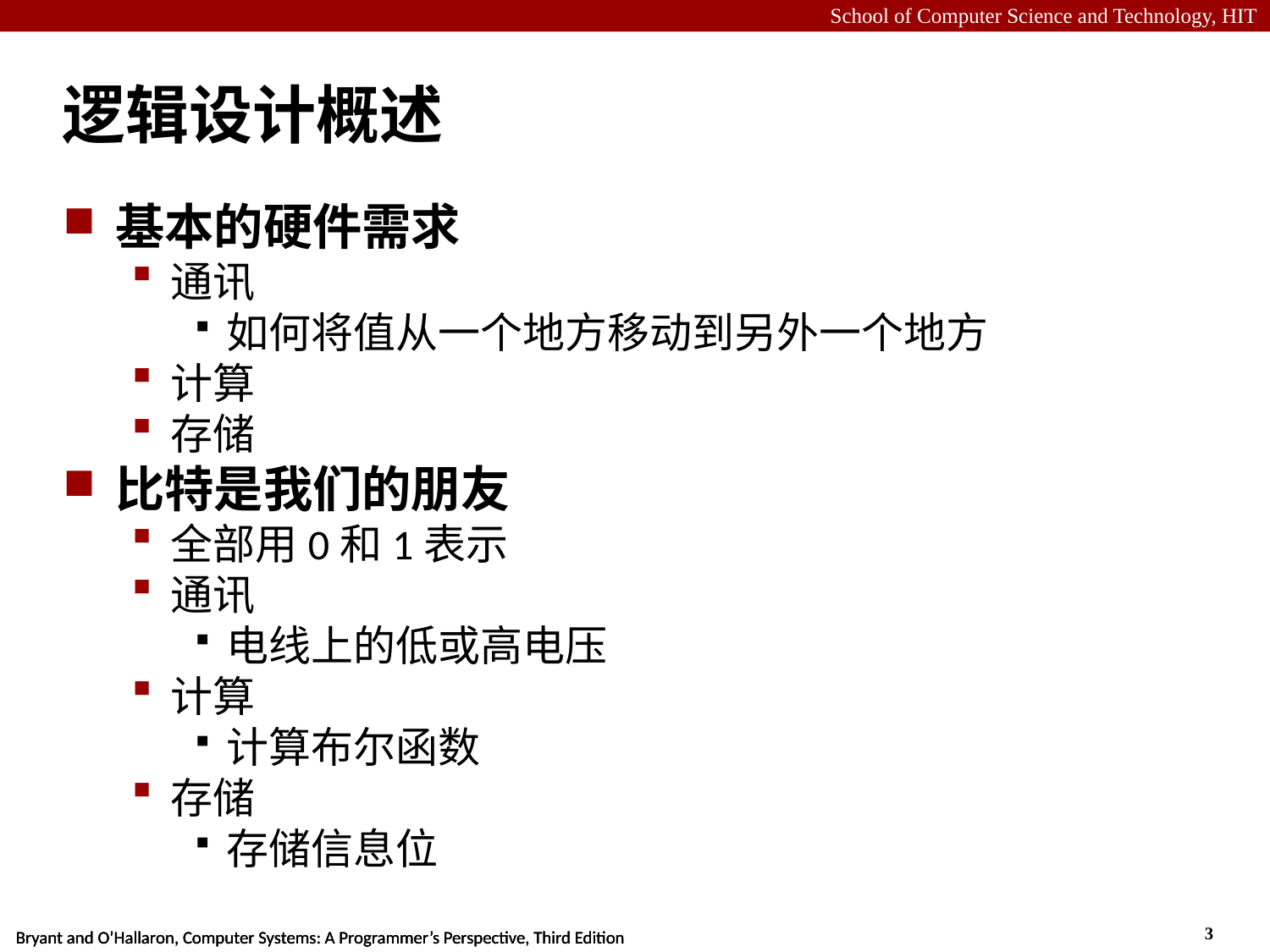

# 逻辑设计概述
基本的硬件需求
通讯
如何将值从一个地方移动到另外一个地方
计算
存储
比特是我们的朋友
全部用0和1表示
通讯
电线上的低或高电压
计算
计算布尔函数
存储
存储信息位